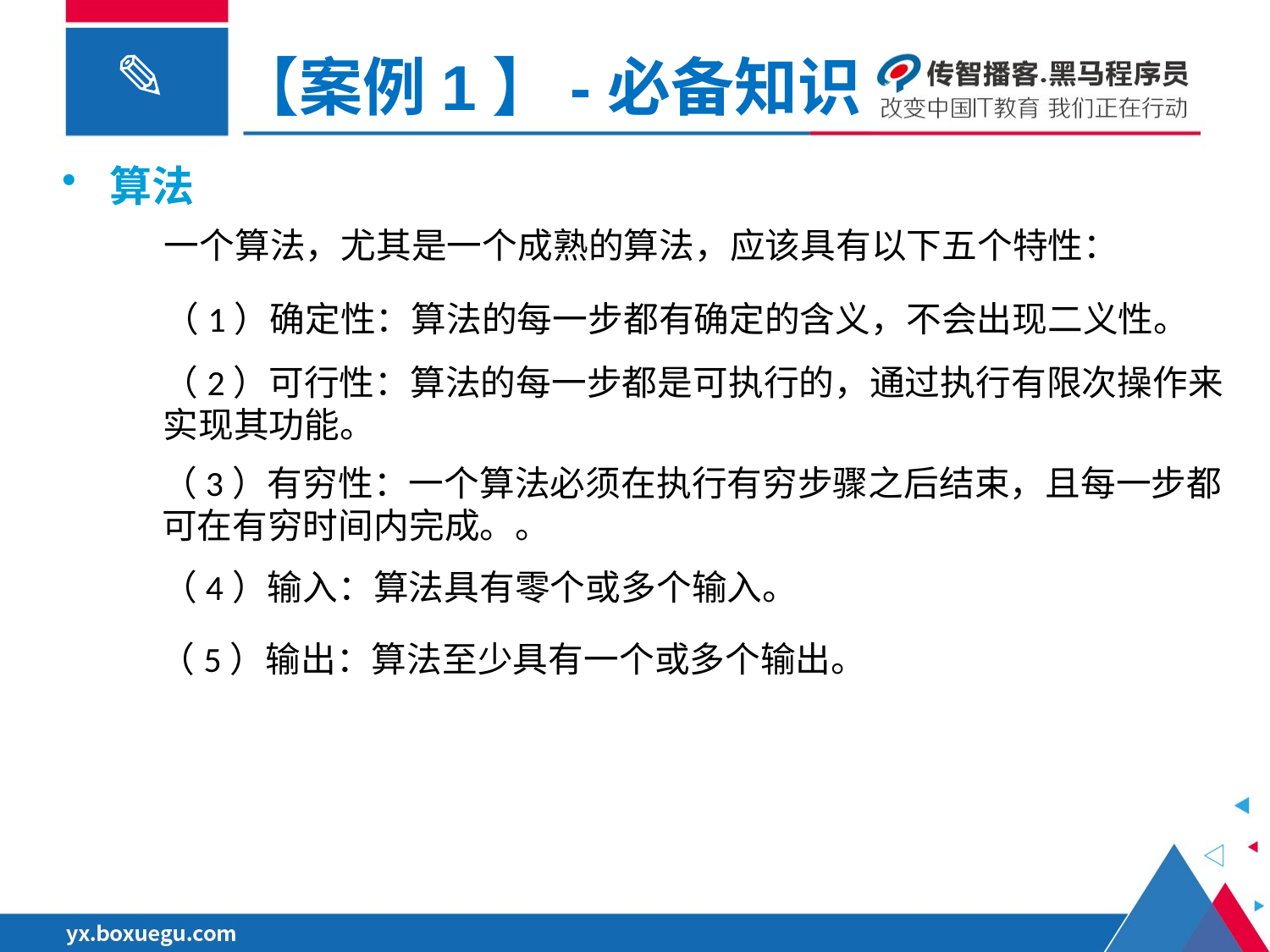

【案例1】-必备知识
算法
一个算法，尤其是一个成熟的算法，应该具有以下五个特性：
（1）确定性：算法的每一步都有确定的含义，不会出现二义性。
（2）可行性：算法的每一步都是可执行的，通过执行有限次操作来实现其功能。
（3）有穷性：一个算法必须在执行有穷步骤之后结束，且每一步都可在有穷时间内完成。。
（4）输入：算法具有零个或多个输入。
（5）输出：算法至少具有一个或多个输出。